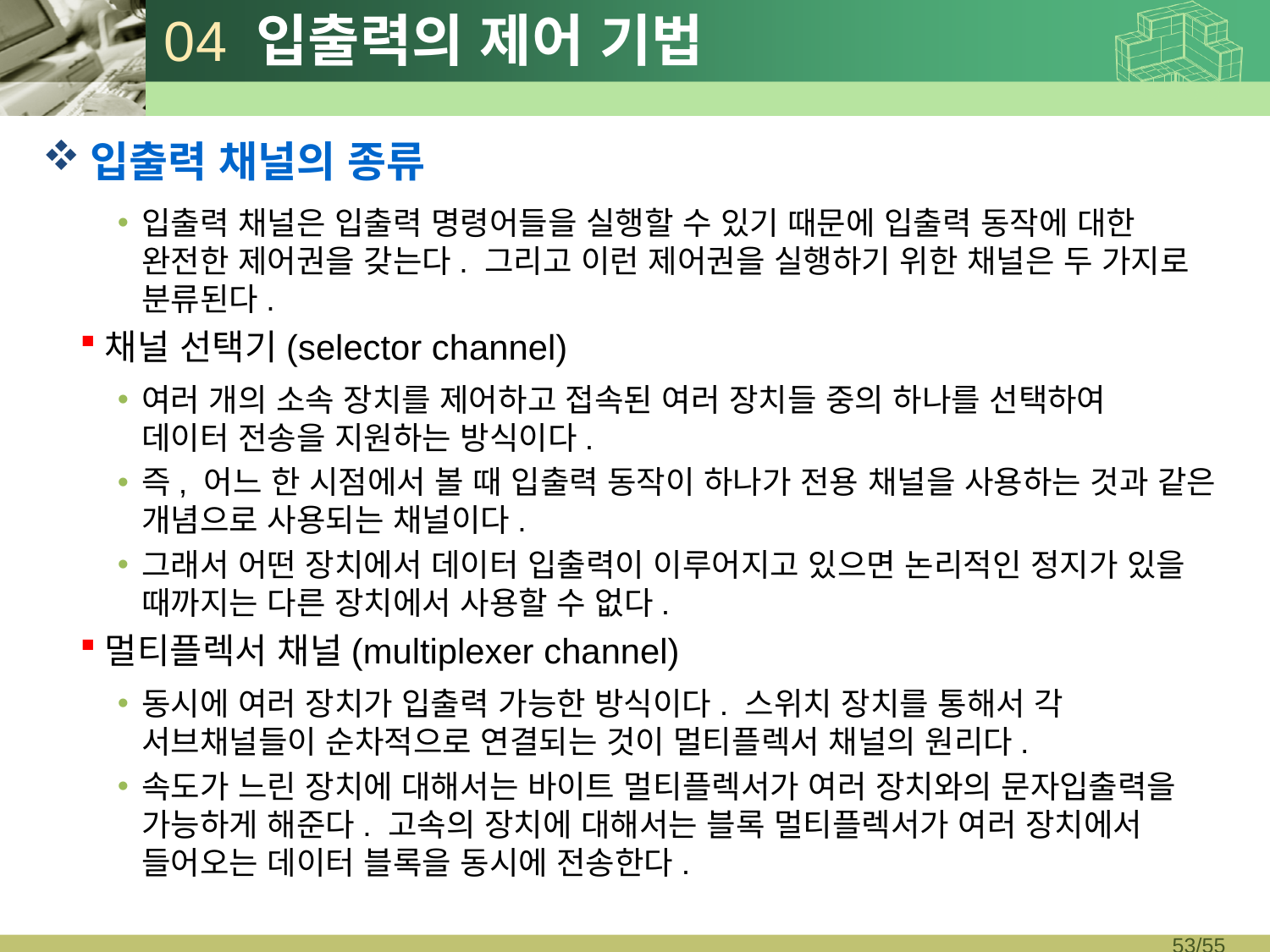

# 04 입출력의 제어 기법
입출력 채널의 종류
입출력 채널은 입출력 명령어들을 실행할 수 있기 때문에 입출력 동작에 대한 완전한 제어권을 갖는다. 그리고 이런 제어권을 실행하기 위한 채널은 두 가지로 분류된다.
채널 선택기(selector channel)
여러 개의 소속 장치를 제어하고 접속된 여러 장치들 중의 하나를 선택하여
데이터 전송을 지원하는 방식이다.
즉, 어느 한 시점에서 볼 때 입출력 동작이 하나가 전용 채널을 사용하는 것과 같은 개념으로 사용되는 채널이다.
그래서 어떤 장치에서 데이터 입출력이 이루어지고 있으면 논리적인 정지가 있을 때까지는 다른 장치에서 사용할 수 없다.
멀티플렉서 채널(multiplexer channel)
동시에 여러 장치가 입출력 가능한 방식이다. 스위치 장치를 통해서 각 서브채널들이 순차적으로 연결되는 것이 멀티플렉서 채널의 원리다.
속도가 느린 장치에 대해서는 바이트 멀티플렉서가 여러 장치와의 문자입출력을 가능하게 해준다. 고속의 장치에 대해서는 블록 멀티플렉서가 여러 장치에서 들어오는 데이터 블록을 동시에 전송한다.